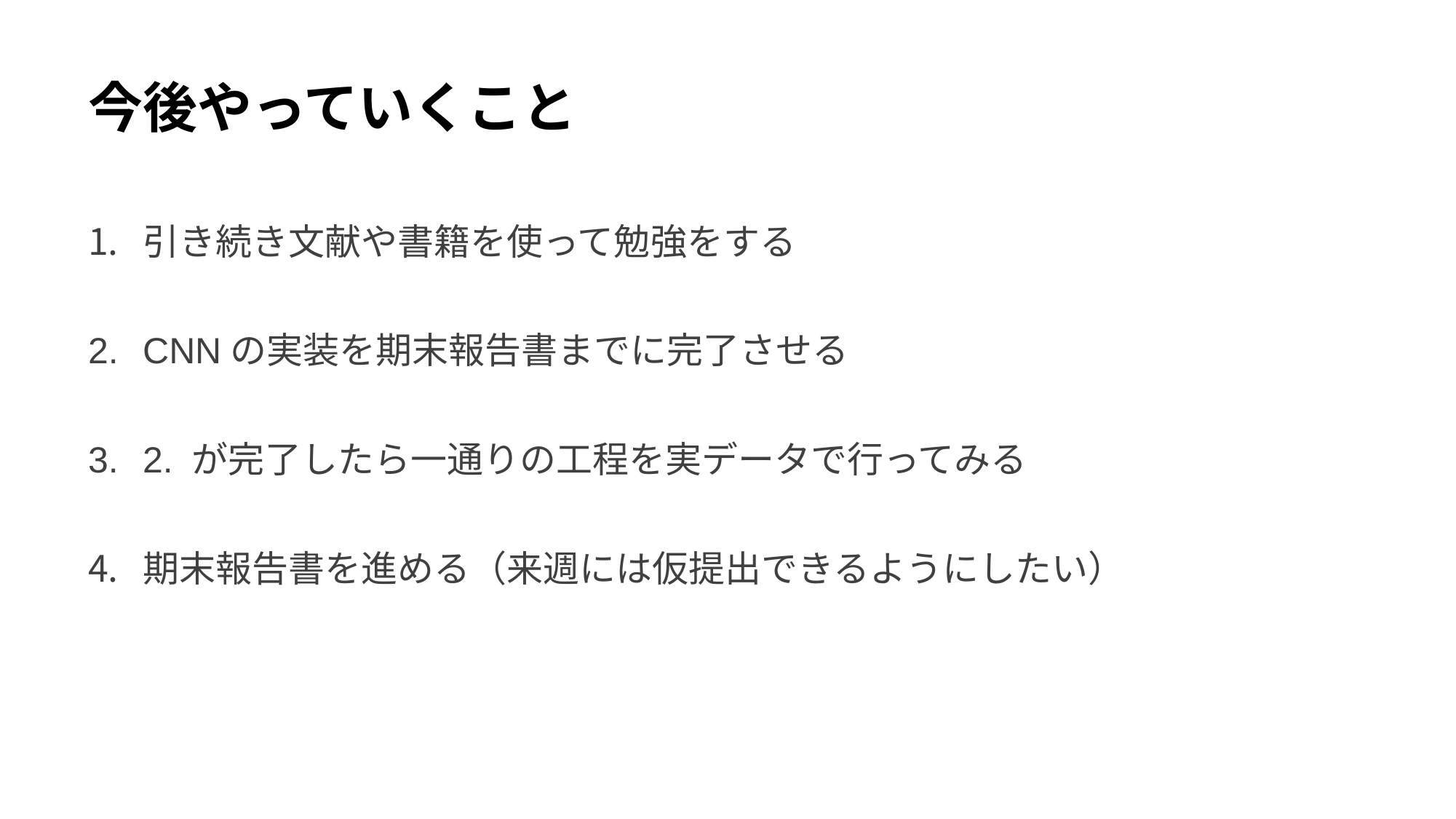

# 今後やっていくこと
引き続き文献や書籍を使って勉強をする

CNNの実装を期末報告書までに完了させる

2. が完了したら一通りの工程を実データで行ってみる

期末報告書を進める（来週には仮提出できるようにしたい）